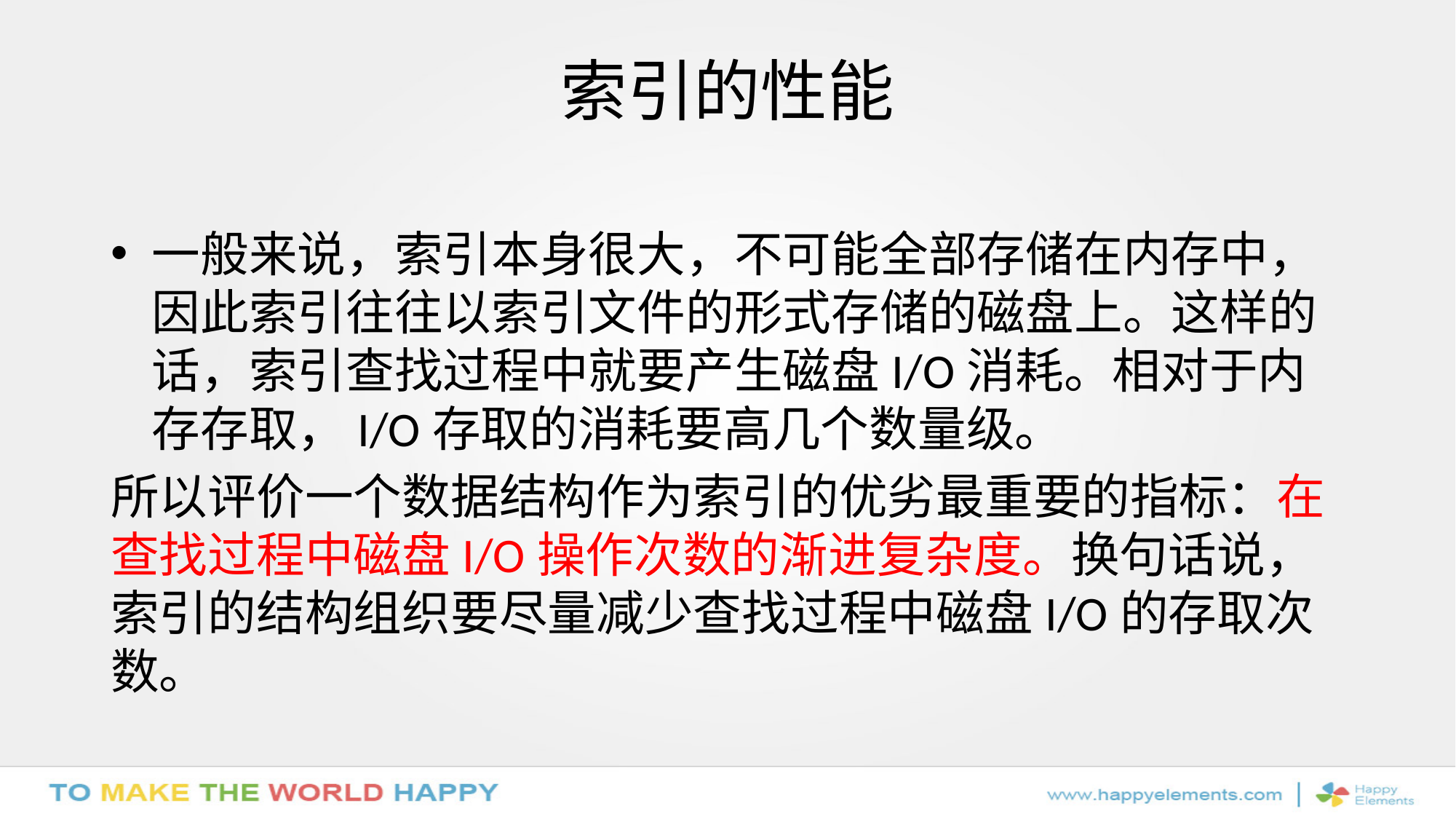

# 索引的性能
一般来说，索引本身很大，不可能全部存储在内存中，因此索引往往以索引文件的形式存储的磁盘上。这样的话，索引查找过程中就要产生磁盘I/O消耗。相对于内存存取，I/O存取的消耗要高几个数量级。
所以评价一个数据结构作为索引的优劣最重要的指标：在查找过程中磁盘I/O操作次数的渐进复杂度。换句话说，索引的结构组织要尽量减少查找过程中磁盘I/O的存取次数。